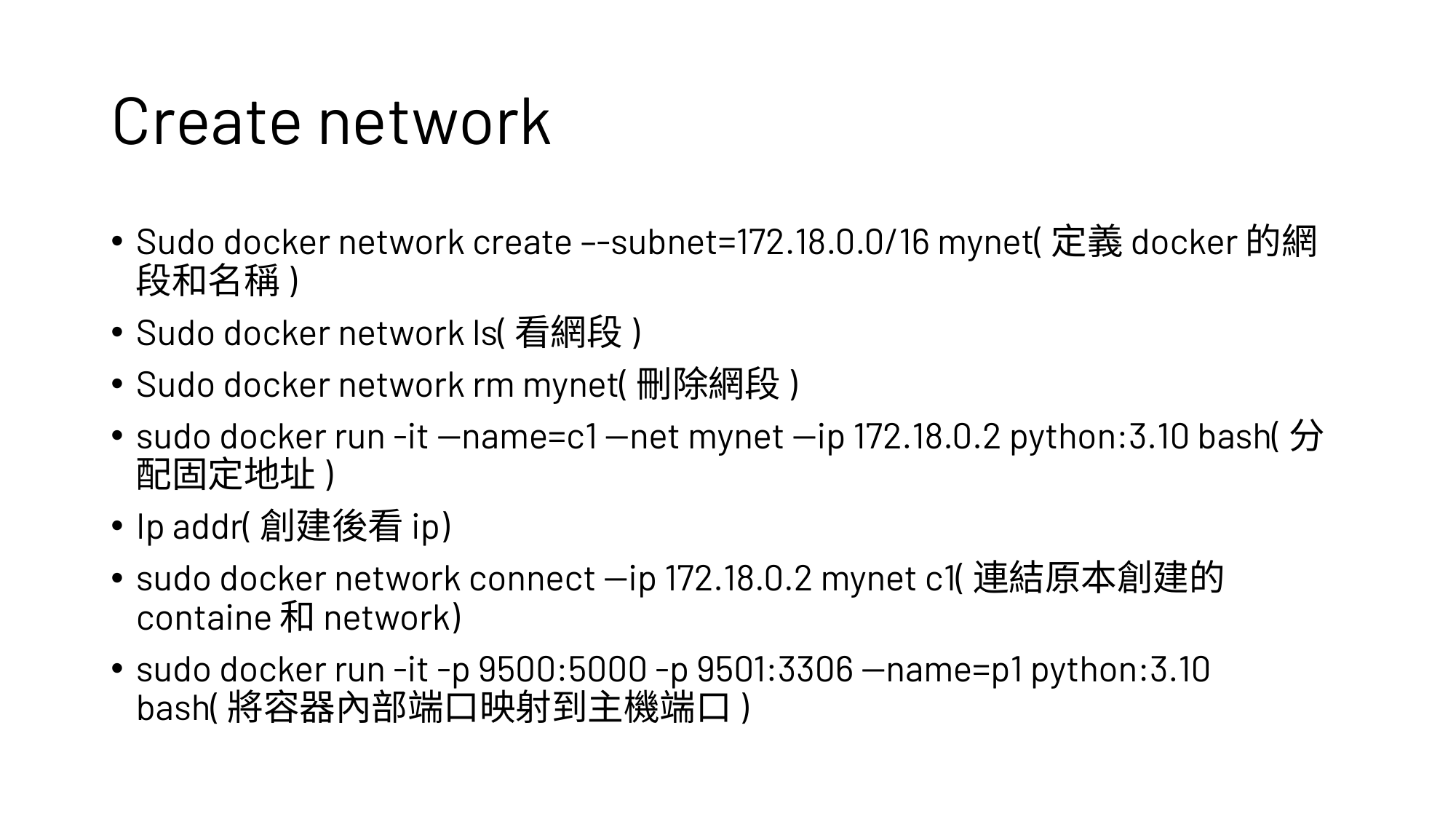

# Create network
Sudo docker network create –-subnet=172.18.0.0/16 mynet(定義docker的網段和名稱)
Sudo docker network ls(看網段)
Sudo docker network rm mynet(刪除網段)
sudo docker run -it --name=c1 --net mynet --ip 172.18.0.2 python:3.10 bash(分配固定地址)
Ip addr(創建後看ip)
sudo docker network connect --ip 172.18.0.2 mynet c1(連結原本創建的containe和network)
sudo docker run -it -p 9500:5000 -p 9501:3306 --name=p1 python:3.10 bash(將容器內部端口映射到主機端口)